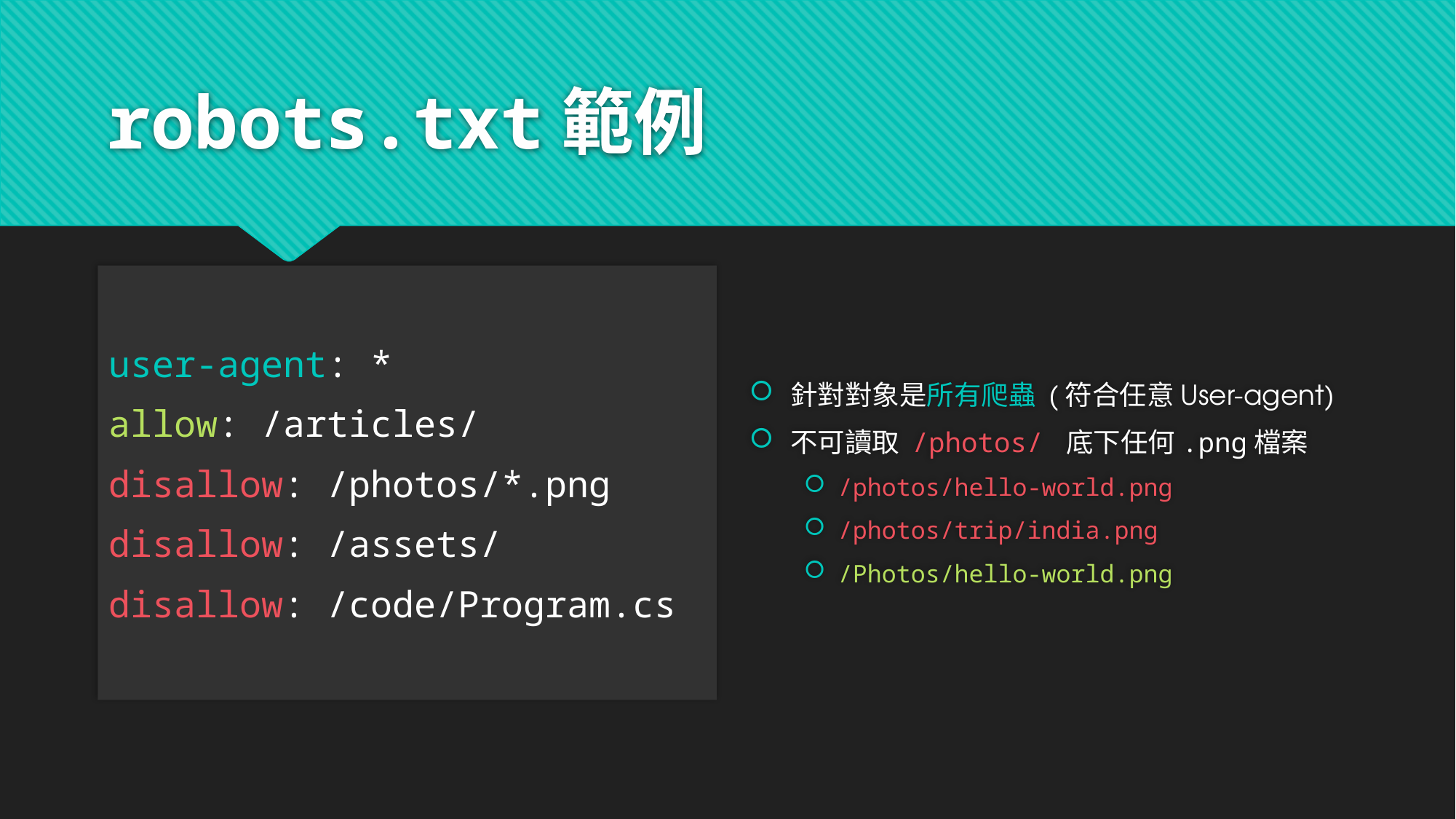

# robots.txt範例
user-agent: *
allow: /articles/
disallow: /photos/*.png
disallow: /assets/
disallow: /code/Program.cs
針對對象是所有爬蟲 (符合任意User-agent)
不可讀取 /photos/ 底下任何.png檔案
/photos/hello-world.png
/photos/trip/india.png
/Photos/hello-world.png